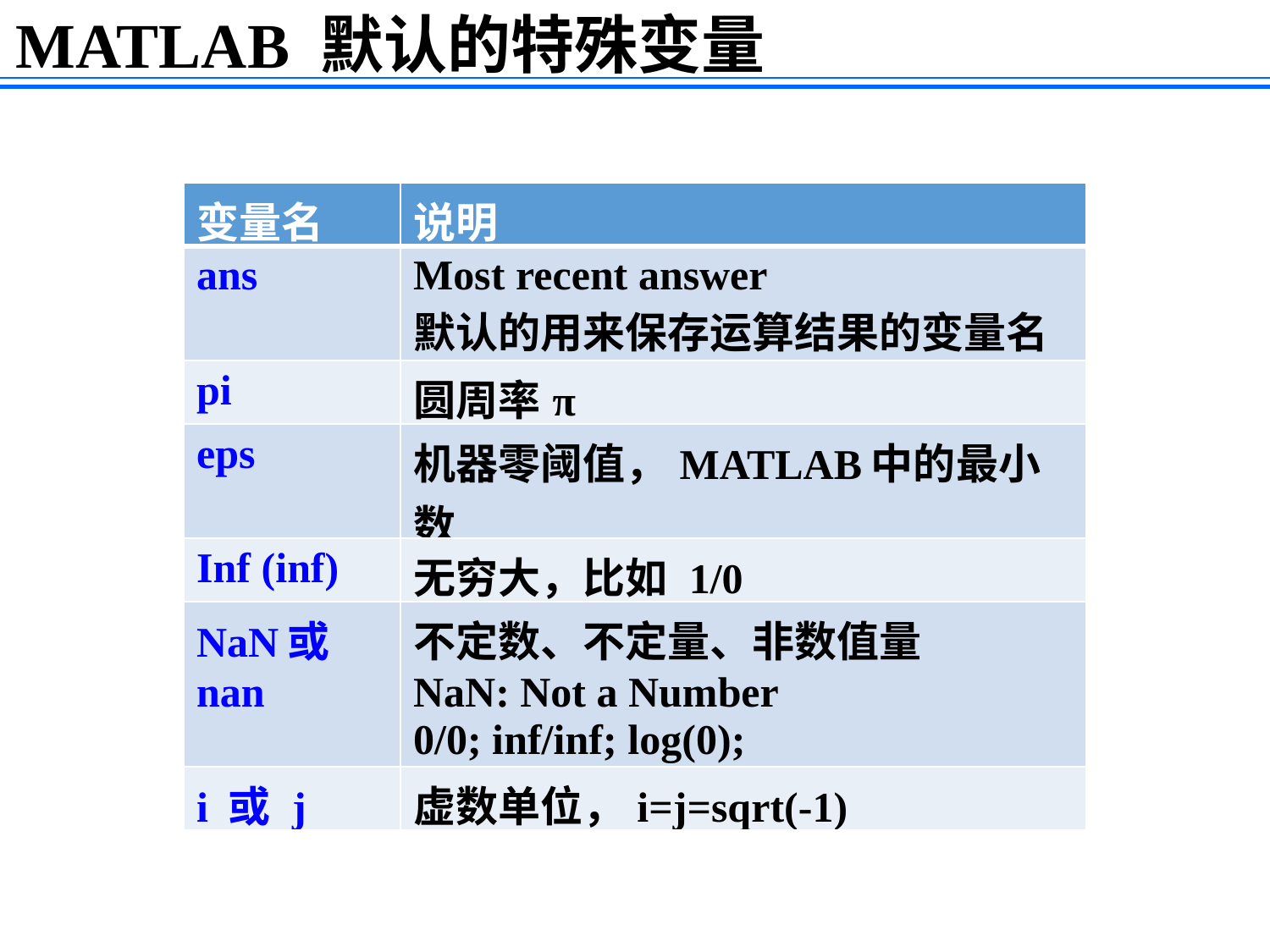

MATLAB 默认的特殊变量

| 变量名 | 说明 |
| --- | --- |
| ans | Most recent answer 默认的用来保存运算结果的变量名 |
| pi | 圆周率π |
| eps | 机器零阈值，MATLAB中的最小数 |
| Inf (inf) | 无穷大，比如 1/0 |
| NaN或nan | 不定数、不定量、非数值量 NaN: Not a Number 0/0; inf/inf; log(0); |
| i 或 j | 虚数单位，i=j=sqrt(-1) |